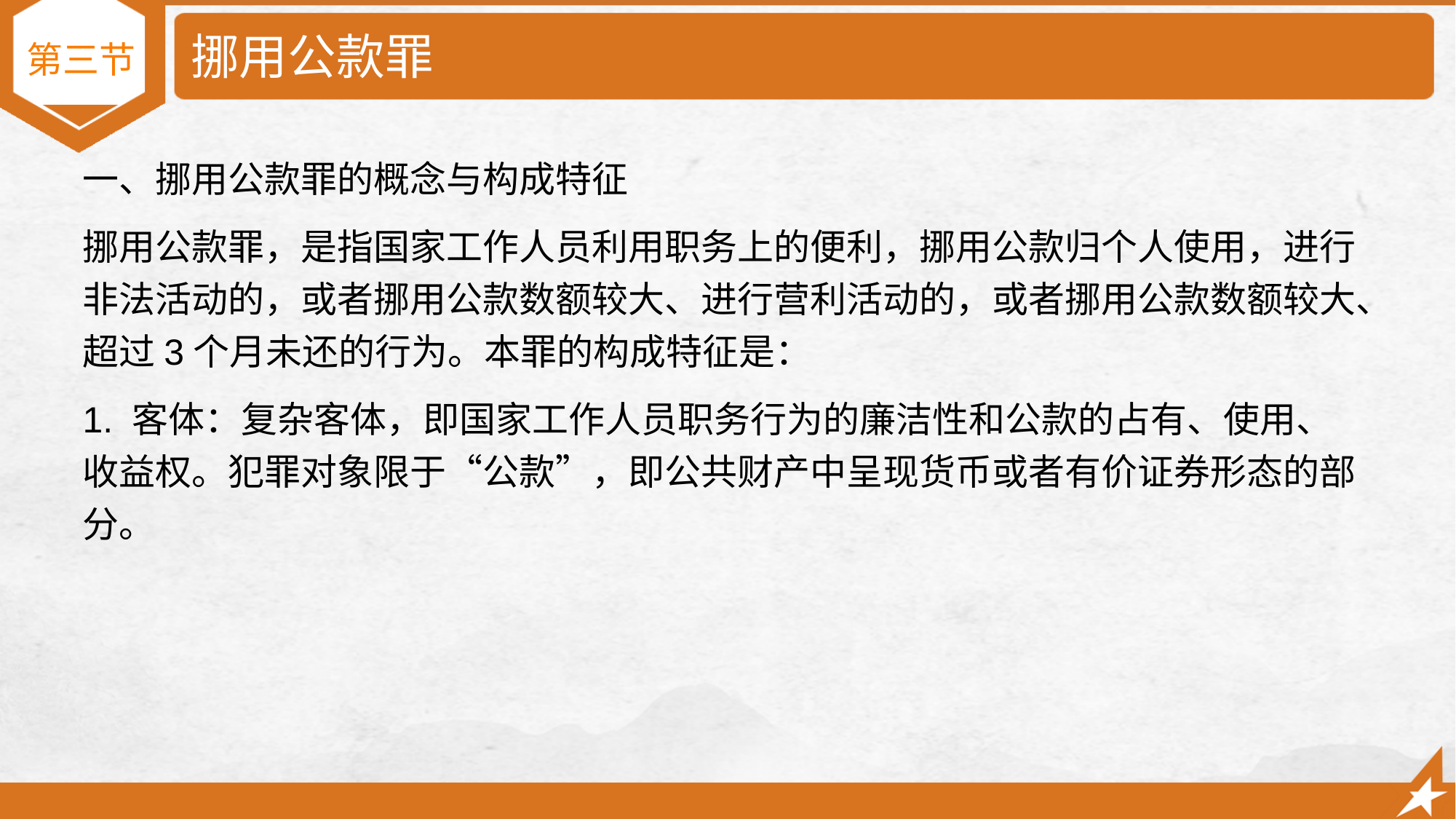

# 挪用公款罪
第三节
一、挪用公款罪的概念与构成特征
挪用公款罪，是指国家工作人员利用职务上的便利，挪用公款归个人使用，进行非法活动的，或者挪用公款数额较大、进行营利活动的，或者挪用公款数额较大、超过3个月未还的行为。本罪的构成特征是：
1. 客体：复杂客体，即国家工作人员职务行为的廉洁性和公款的占有、使用、收益权。犯罪对象限于“公款”，即公共财产中呈现货币或者有价证券形态的部分。